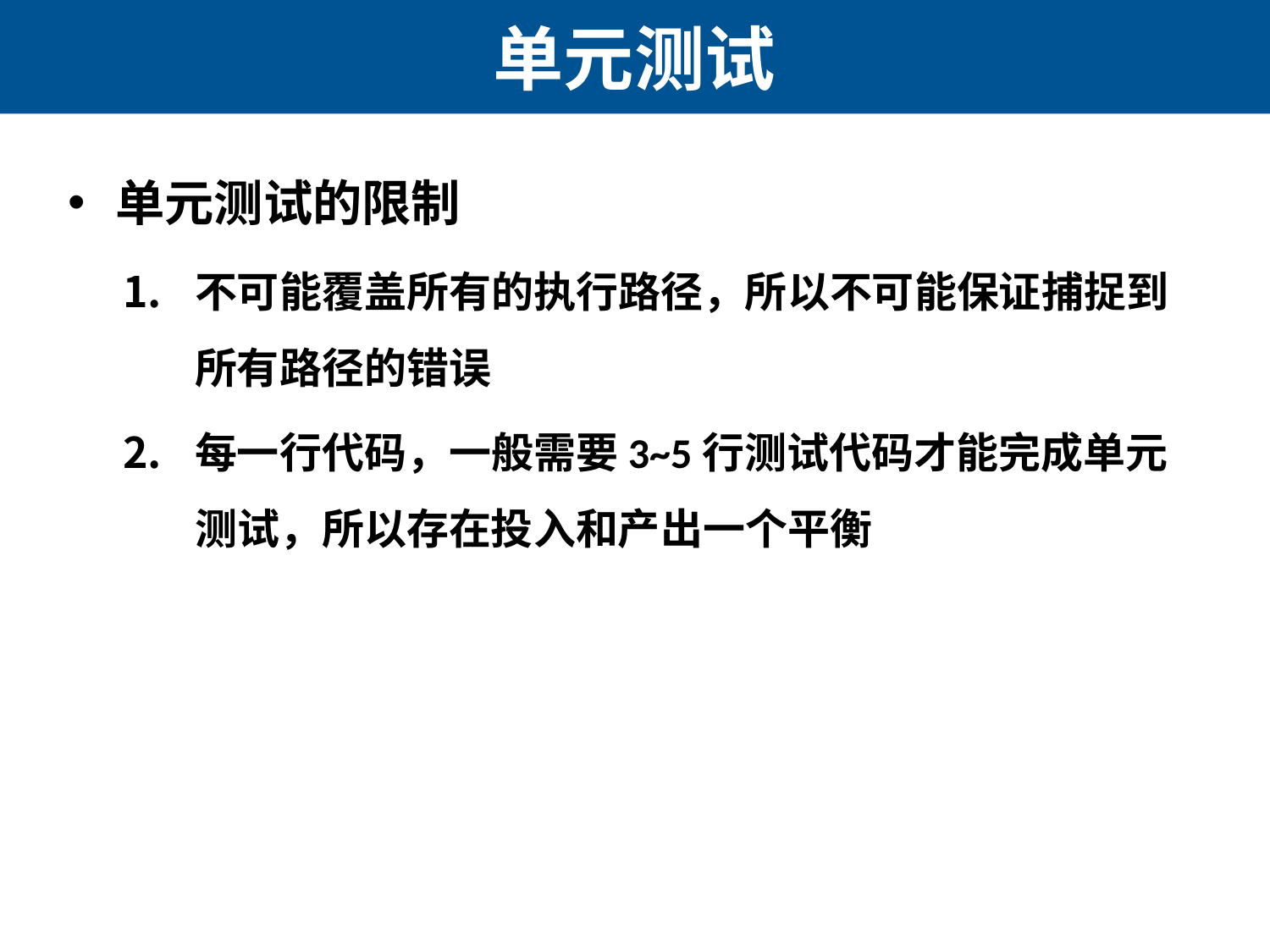

# 单元测试
单元测试的限制
不可能覆盖所有的执行路径，所以不可能保证捕捉到所有路径的错误
每一行代码，一般需要3~5行测试代码才能完成单元测试，所以存在投入和产出一个平衡